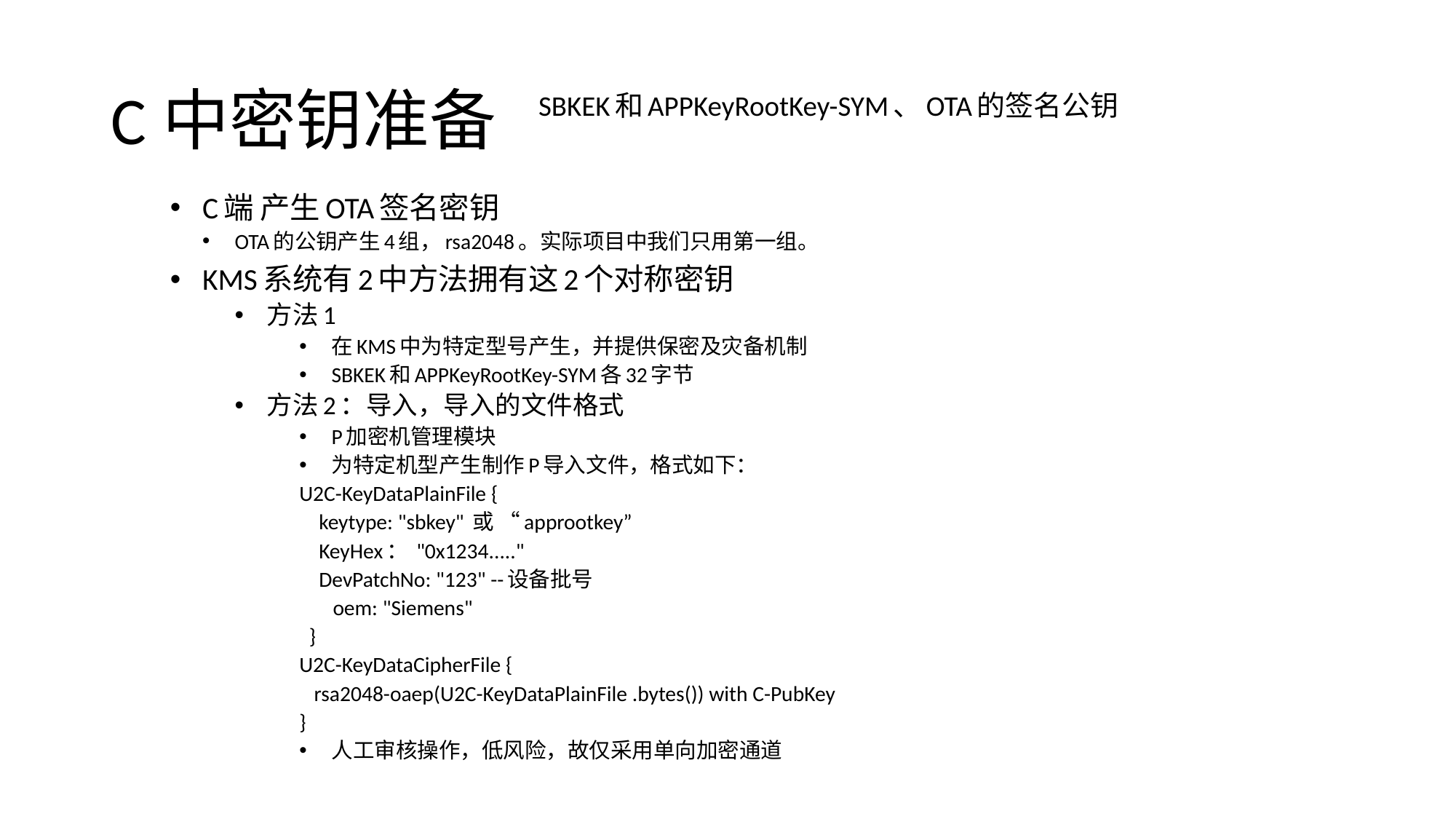

# C中密钥准备
SBKEK和APPKeyRootKey-SYM、OTA的签名公钥

C端 产生OTA签名密钥
OTA的公钥产生4组，rsa2048。实际项目中我们只用第一组。
KMS系统有2中方法拥有这2个对称密钥
方法1
在KMS中为特定型号产生，并提供保密及灾备机制
SBKEK和APPKeyRootKey-SYM各32字节
方法2：导入，导入的文件格式
P加密机管理模块
为特定机型产生制作P导入文件，格式如下：
U2C-KeyDataPlainFile {
    keytype: "sbkey" 或 “approotkey”
    KeyHex： "0x1234....."
    DevPatchNo: "123" --设备批号
                    oem: "Siemens"
  }
U2C-KeyDataCipherFile {
   rsa2048-oaep(U2C-KeyDataPlainFile .bytes()) with C-PubKey
}
人工审核操作，低风险，故仅采用单向加密通道